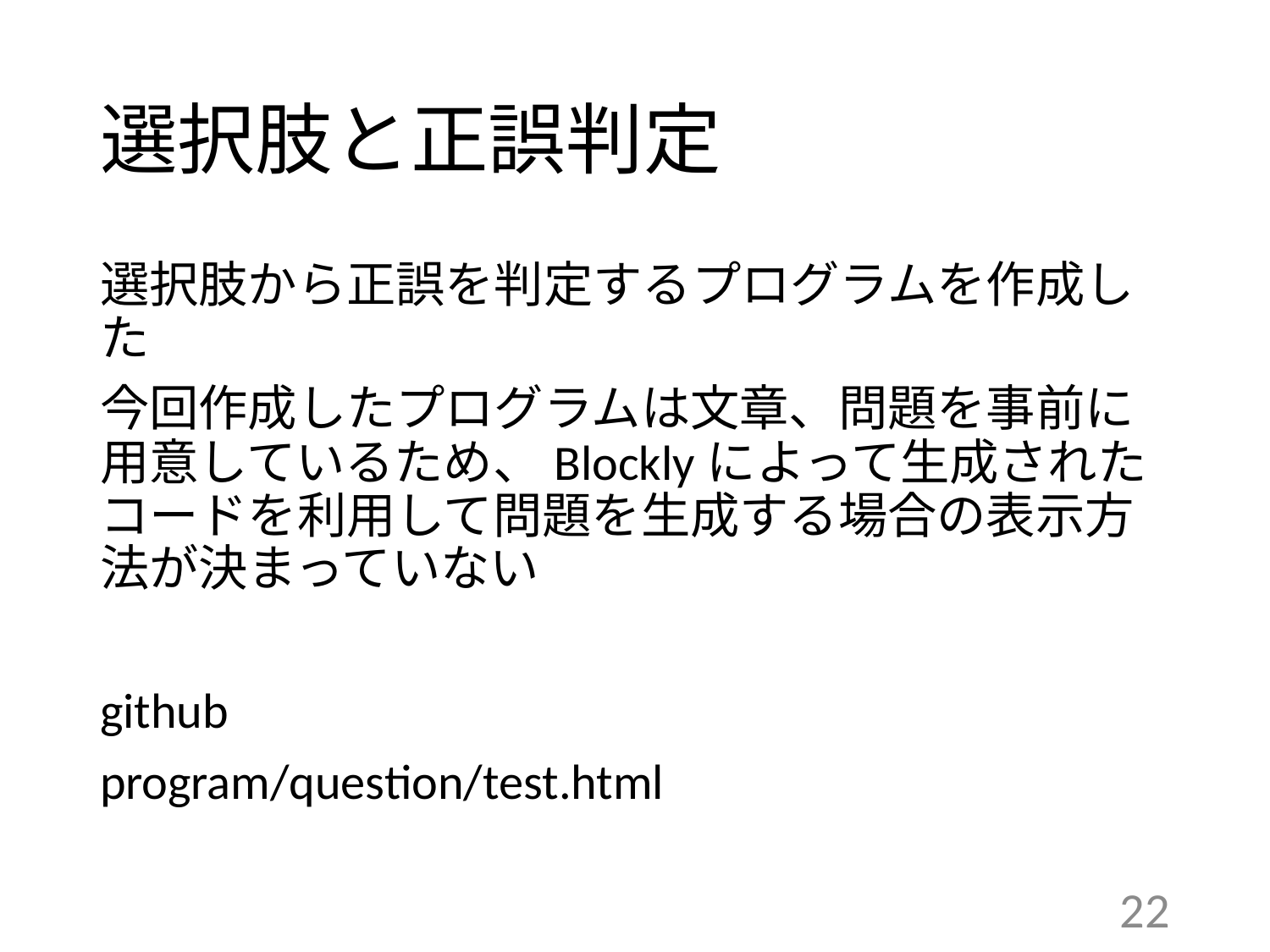

# 選択肢と正誤判定
選択肢から正誤を判定するプログラムを作成した
今回作成したプログラムは文章、問題を事前に用意しているため、Blocklyによって生成されたコードを利用して問題を生成する場合の表示方法が決まっていない

github
program/question/test.html
22